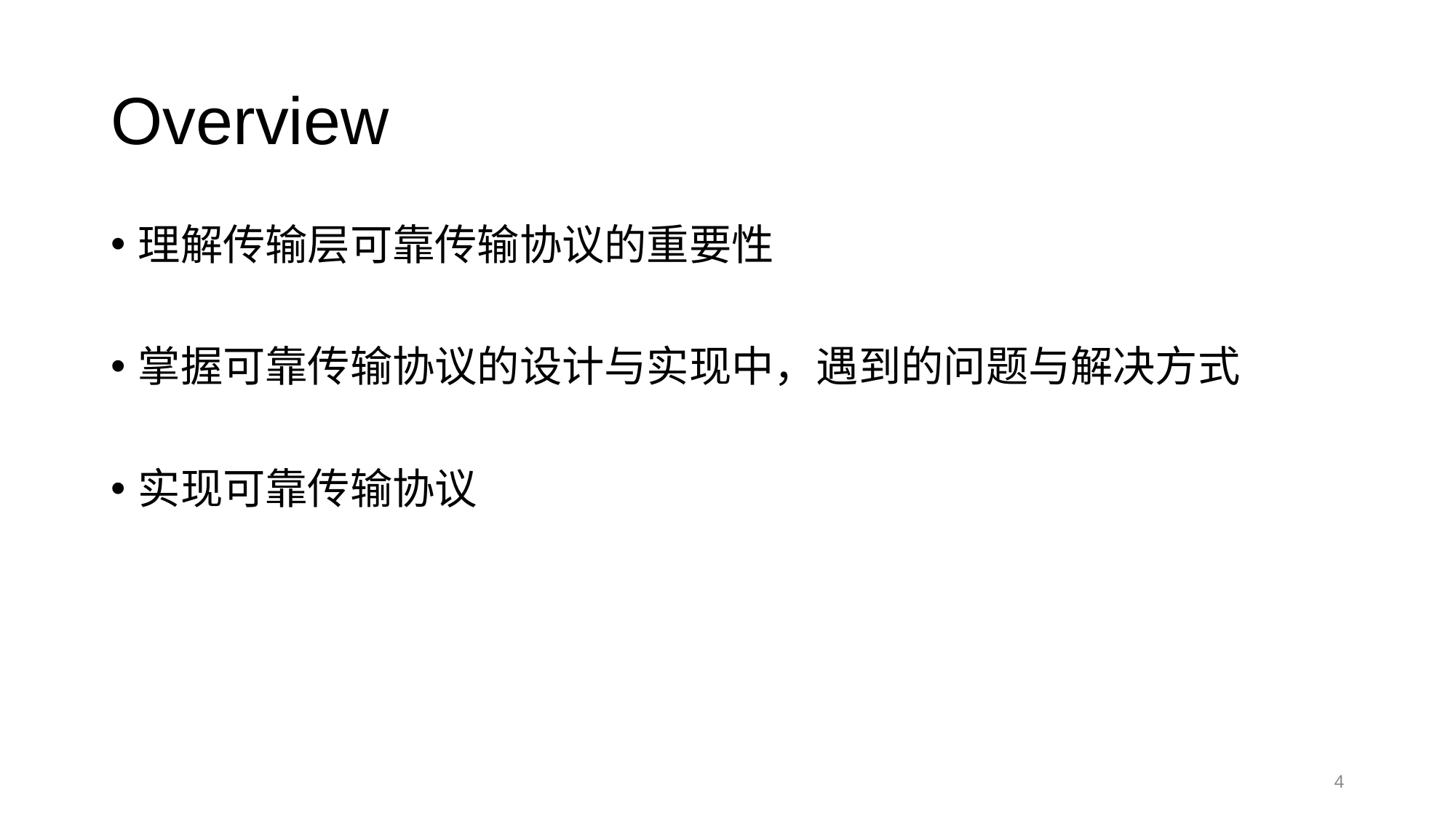

# Overview
理解传输层可靠传输协议的重要性

掌握可靠传输协议的设计与实现中，遇到的问题与解决方式

实现可靠传输协议
4